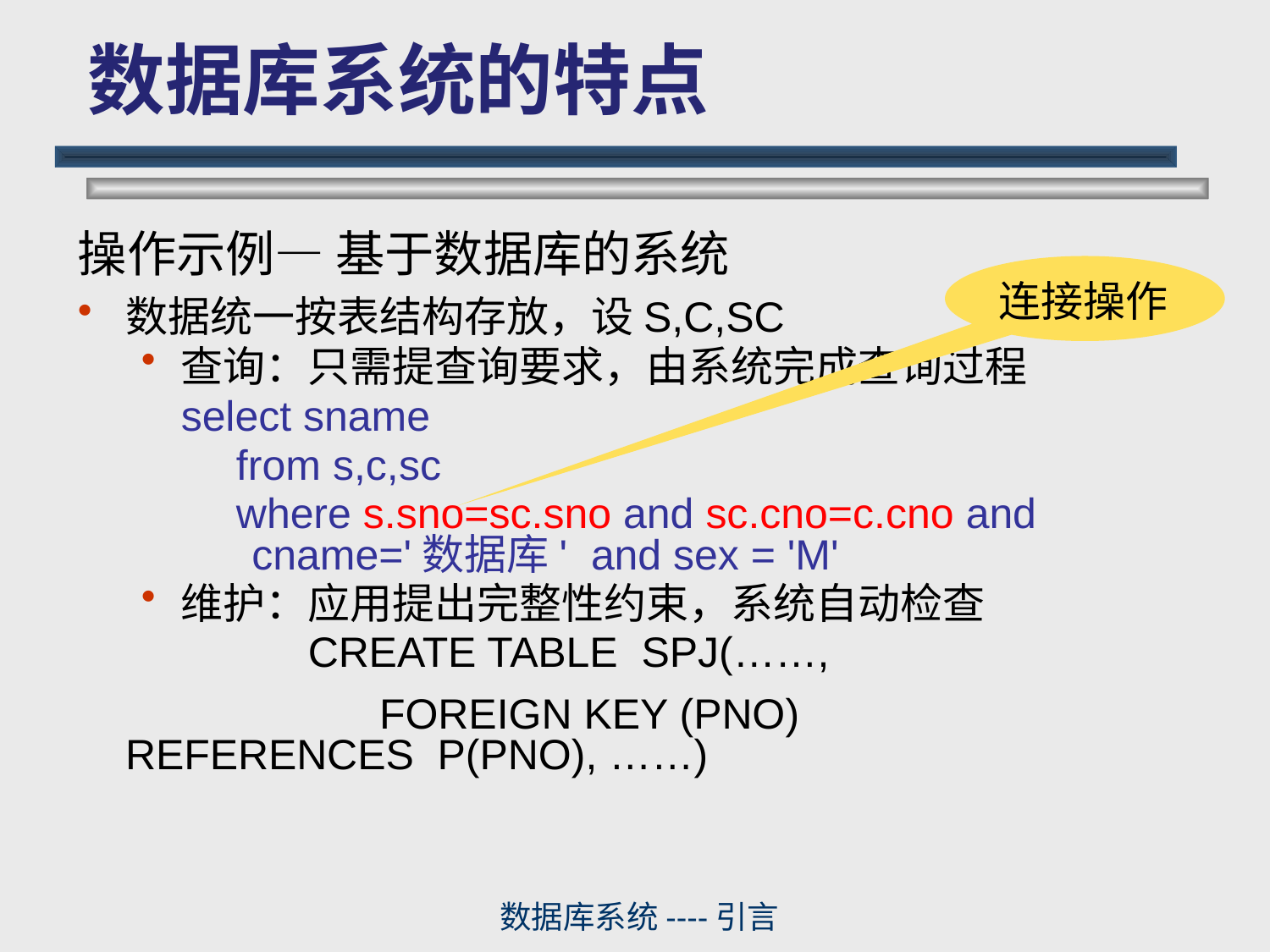

# 数据库系统的特点
操作示例— 基于数据库的系统
数据统一按表结构存放，设S,C,SC
查询：只需提查询要求，由系统完成查询过程
	select sname
        from s,c,sc
        where s.sno=sc.sno and sc.cno=c.cno and                  cname='数据库'  and sex = 'M'
维护：应用提出完整性约束，系统自动检查
		CREATE TABLE  SPJ(……,
   			FOREIGN KEY (PNO)        REFERENCES  P(PNO), ……)
连接操作
数据库系统----引言